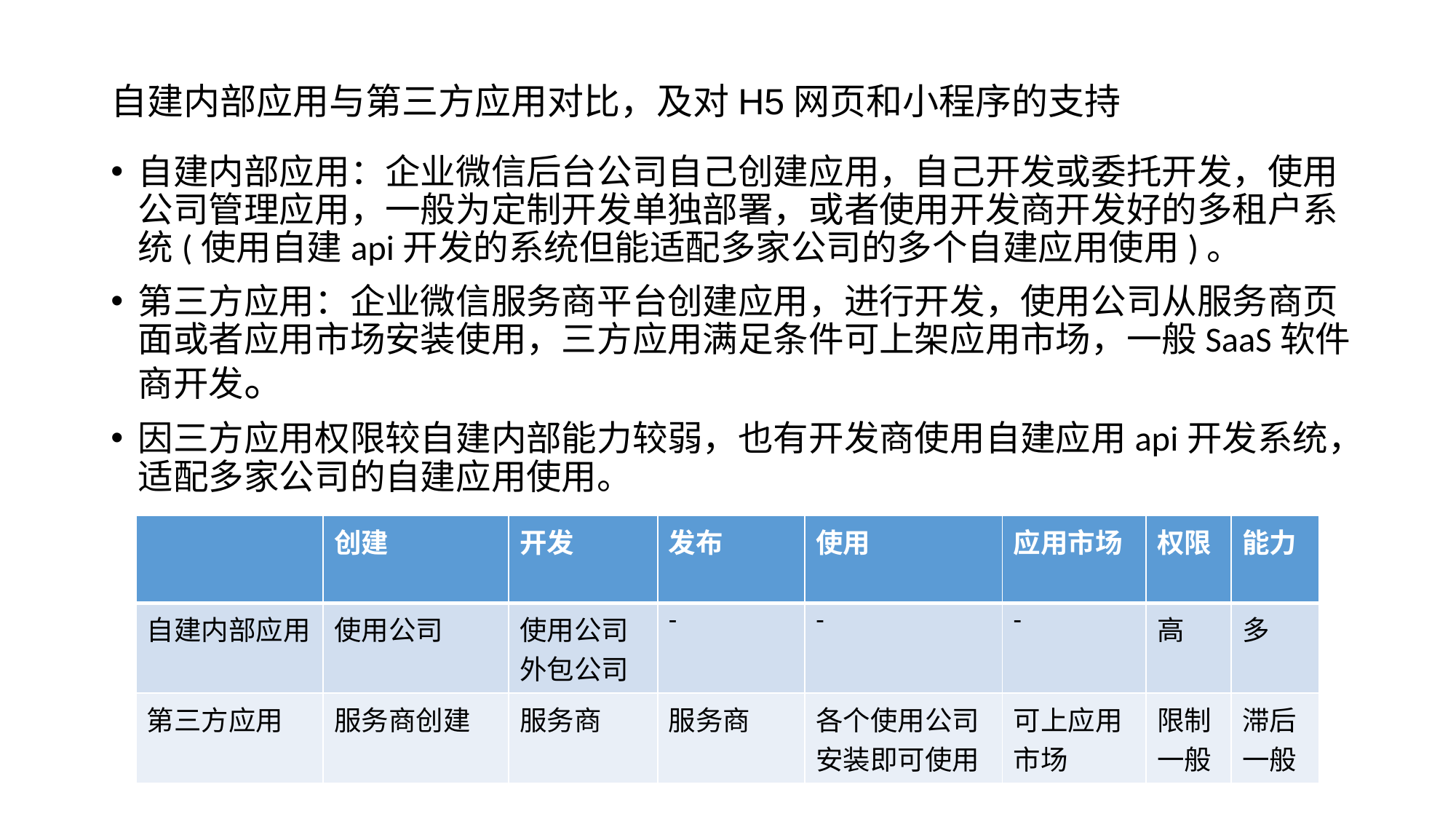

# 自建内部应用与第三方应用对比，及对H5网页和小程序的支持
自建内部应用：企业微信后台公司自己创建应用，自己开发或委托开发，使用公司管理应用，一般为定制开发单独部署，或者使用开发商开发好的多租户系统(使用自建api开发的系统但能适配多家公司的多个自建应用使用)。
第三方应用：企业微信服务商平台创建应用，进行开发，使用公司从服务商页面或者应用市场安装使用，三方应用满足条件可上架应用市场，一般SaaS软件商开发。
因三方应用权限较自建内部能力较弱，也有开发商使用自建应用api开发系统，适配多家公司的自建应用使用。
|  | 创建 | 开发 | 发布 | 使用 | 应用市场 | 权限 | 能力 |
| --- | --- | --- | --- | --- | --- | --- | --- |
| 自建内部应用 | 使用公司 | 使用公司 外包公司 | - | - | - | 高 | 多 |
| 第三方应用 | 服务商创建 | 服务商 | 服务商 | 各个使用公司安装即可使用 | 可上应用市场 | 限制一般 | 滞后 一般 |